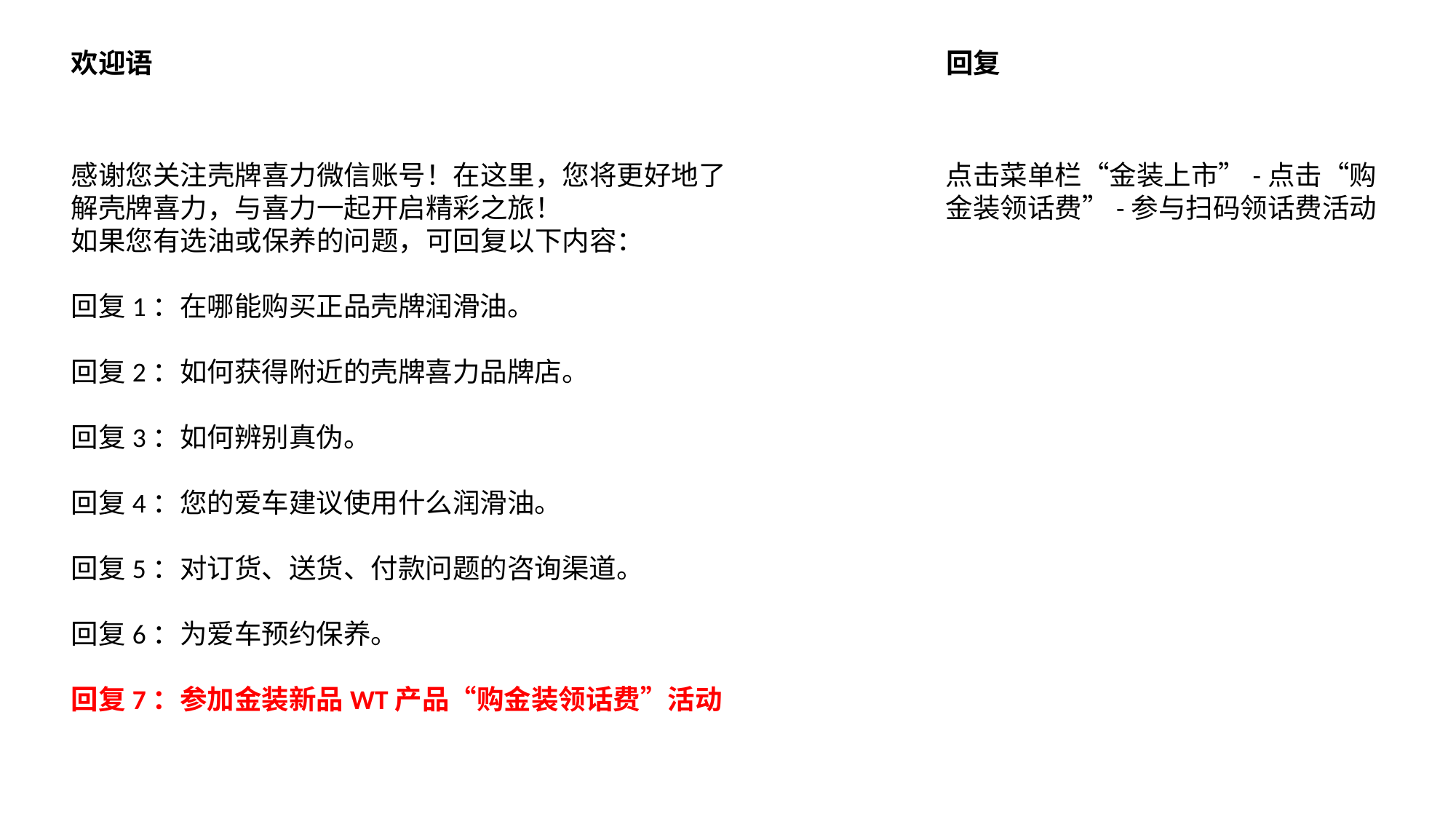

欢迎语
回复
感谢您关注壳牌喜力微信账号！在这里，您将更好地了解壳牌喜力，与喜力一起开启精彩之旅！
如果您有选油或保养的问题，可回复以下内容：

回复1：在哪能购买正品壳牌润滑油。

回复2：如何获得附近的壳牌喜力品牌店。

回复3：如何辨别真伪。

回复4：您的爱车建议使用什么润滑油。

回复5：对订货、送货、付款问题的咨询渠道。

回复6：为爱车预约保养。

回复7：参加金装新品WT产品“购金装领话费”活动
点击菜单栏“金装上市”-点击“购金装领话费”-参与扫码领话费活动